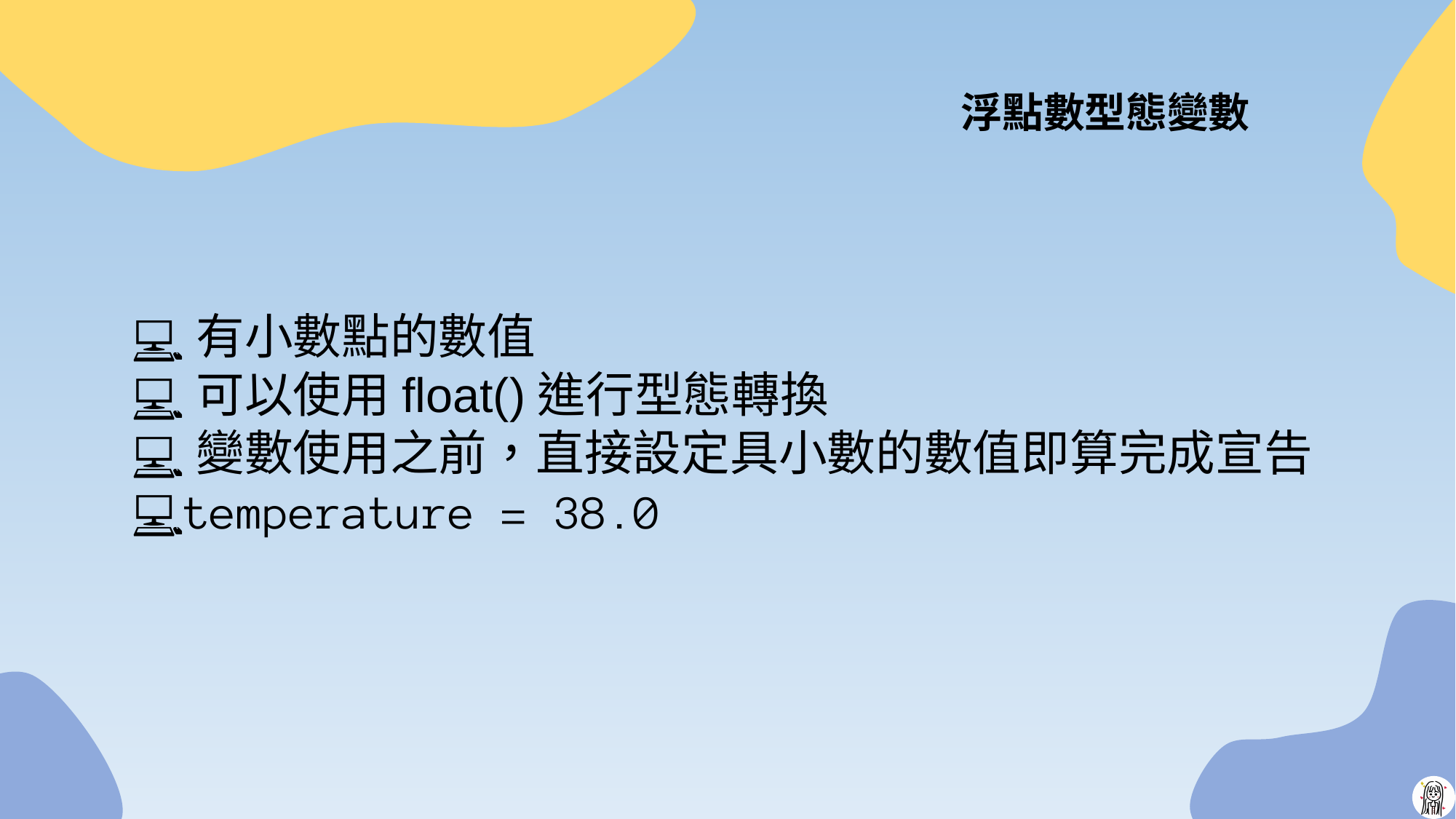

# 浮點數型態變數
💻有小數點的數值
💻可以使用float()進行型態轉換
💻變數使用之前，直接設定具小數的數值即算完成宣告
💻temperature = 38.0
19